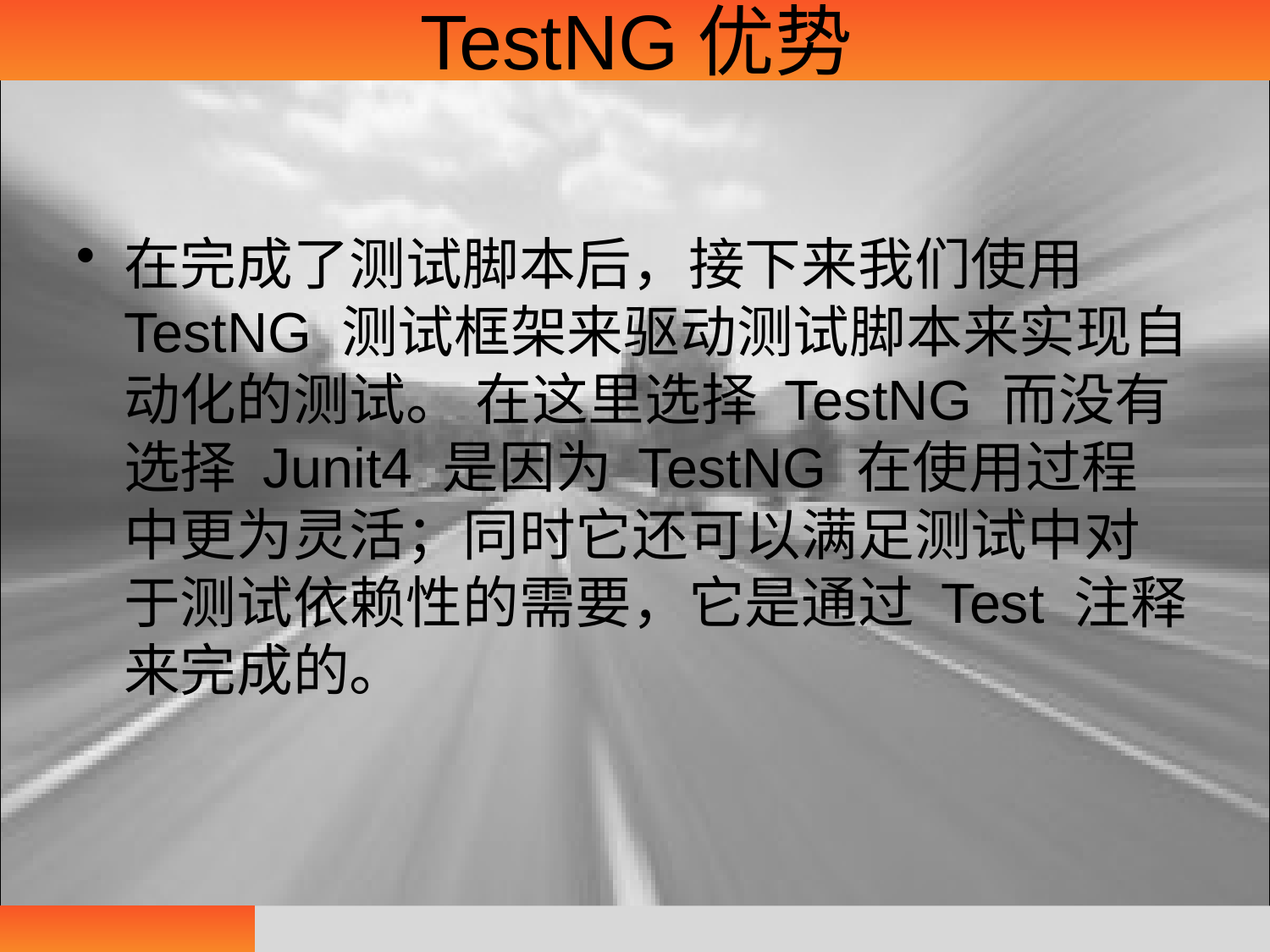

# TestNG优势
在完成了测试脚本后，接下来我们使用 TestNG 测试框架来驱动测试脚本来实现自动化的测试。 在这里选择 TestNG 而没有选择 Junit4 是因为 TestNG 在使用过程中更为灵活；同时它还可以满足测试中对于测试依赖性的需要，它是通过 Test 注释来完成的。